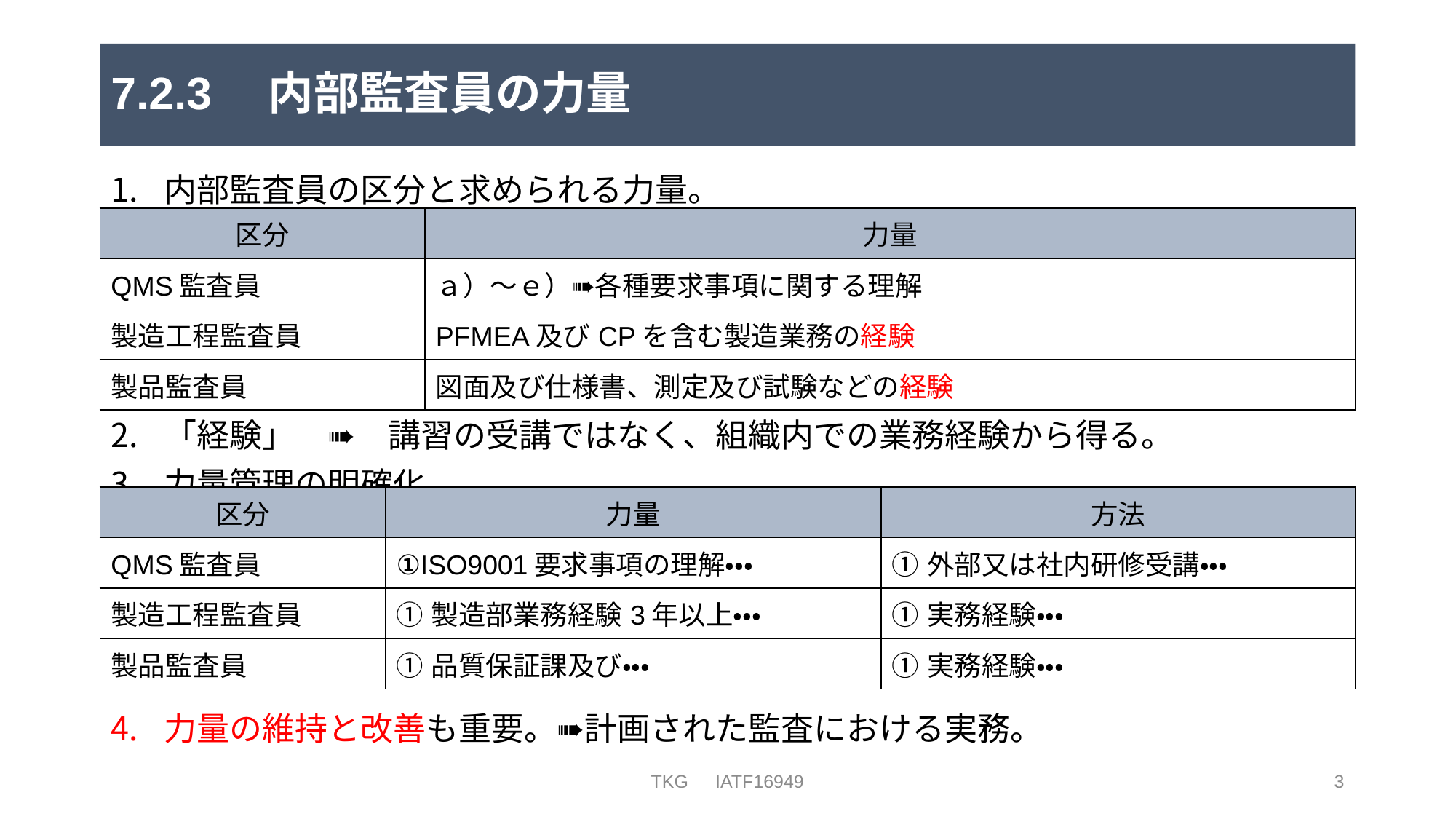

# 7.2.3　内部監査員の力量
内部監査員の区分と求められる力量。

「経験」　➠　講習の受講ではなく、組織内での業務経験から得る。
力量管理の明確化。

力量の維持と改善も重要。➠計画された監査における実務。
| 区分 | 力量 |
| --- | --- |
| QMS監査員 | ａ）～ｅ）➠各種要求事項に関する理解 |
| 製造工程監査員 | PFMEA及びCPを含む製造業務の経験 |
| 製品監査員 | 図面及び仕様書、測定及び試験などの経験 |
| 区分 | 力量 | 方法 |
| --- | --- | --- |
| QMS監査員 | ①ISO9001要求事項の理解・・・ | ①外部又は社内研修受講・・・ |
| 製造工程監査員 | ①製造部業務経験3年以上・・・ | ①実務経験・・・ |
| 製品監査員 | ①品質保証課及び・・・ | ①実務経験・・・ |
TKG　IATF16949
3